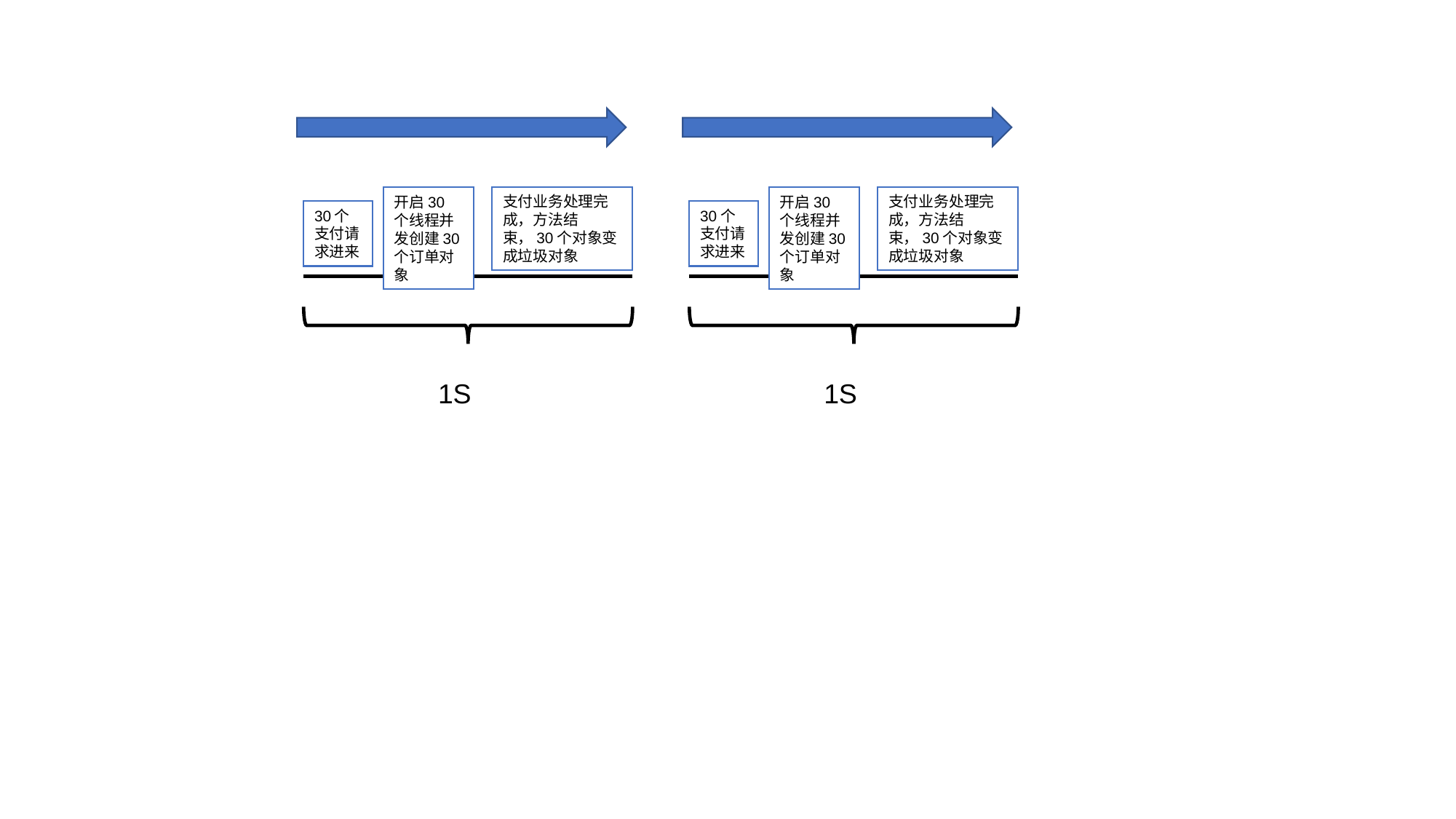

支付业务处理完成，方法结束，30个对象变成垃圾对象
支付业务处理完成，方法结束，30个对象变成垃圾对象
开启30个线程并发创建30个订单对象
开启30个线程并发创建30个订单对象
30个支付请求进来
30个支付请求进来
1S
1S